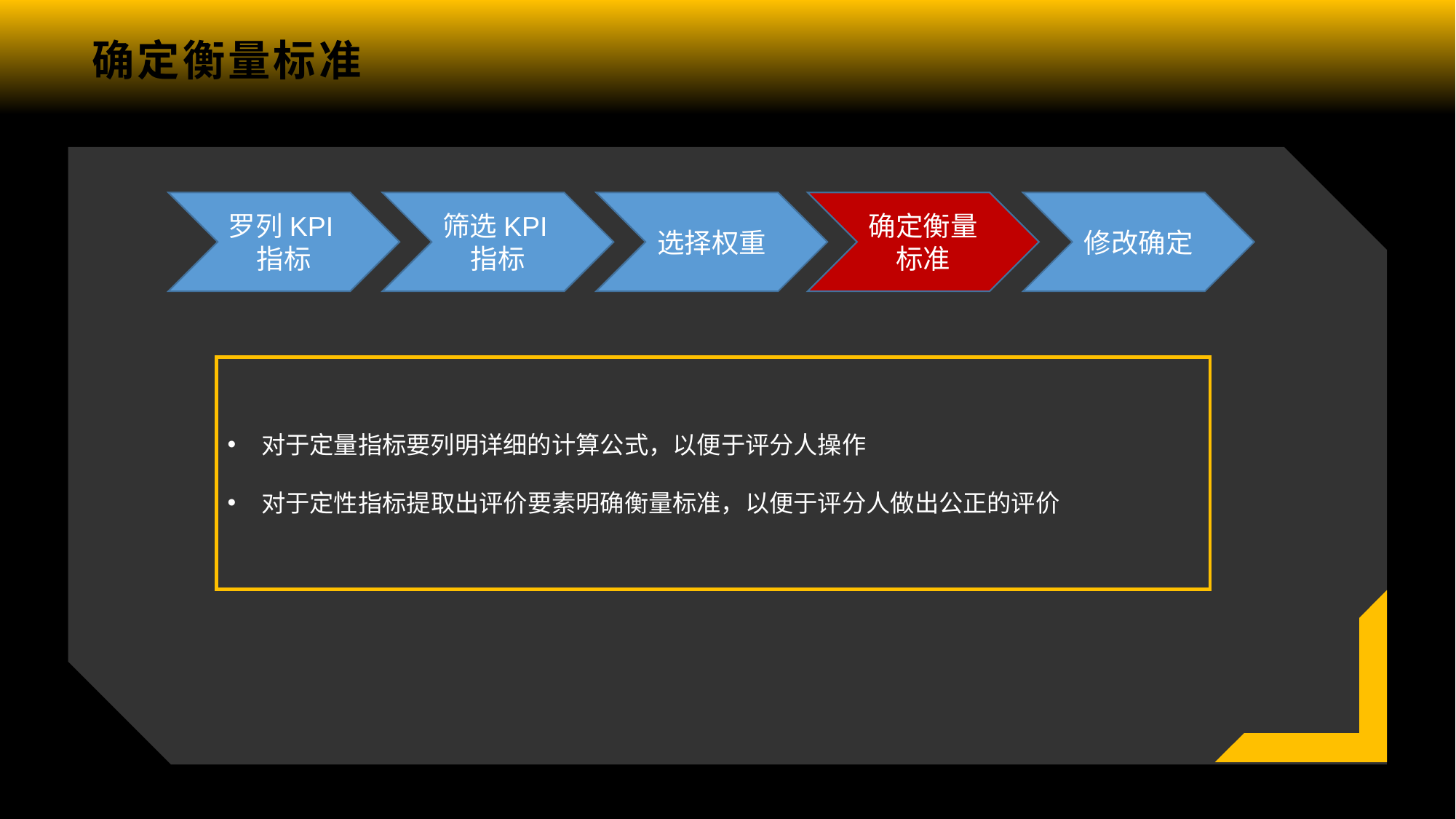

# 确定衡量标准

罗列KPI指标
筛选KPI指标
选择权重
确定衡量标准
修改确定
对于定量指标要列明详细的计算公式，以便于评分人操作

对于定性指标提取出评价要素明确衡量标准，以便于评分人做出公正的评价